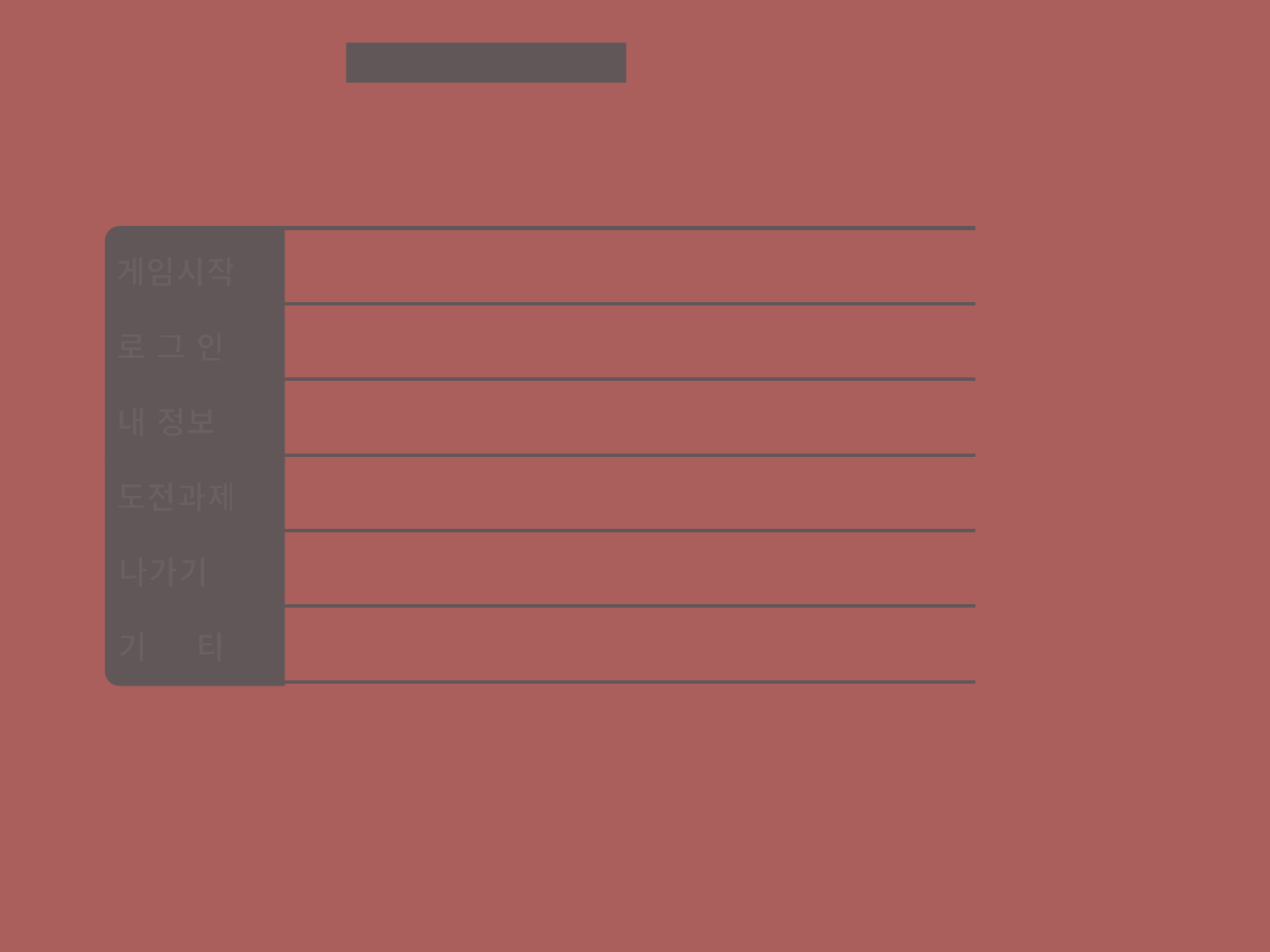

선정 동기
Dice Poker
기  능
시연
게임 시작->새 Activity
게임시작

오라클 DB연동 으로 저장
로 그 인
네임, 전적, 계급(칭호), 소지 골드(스타), 보유 아이템
내 정보
룰 소개, 족보
도전과제

예약후 게임 종료시 메뉴로
나가기
기     타
상점, 족보 보기, Keep 체크 박스